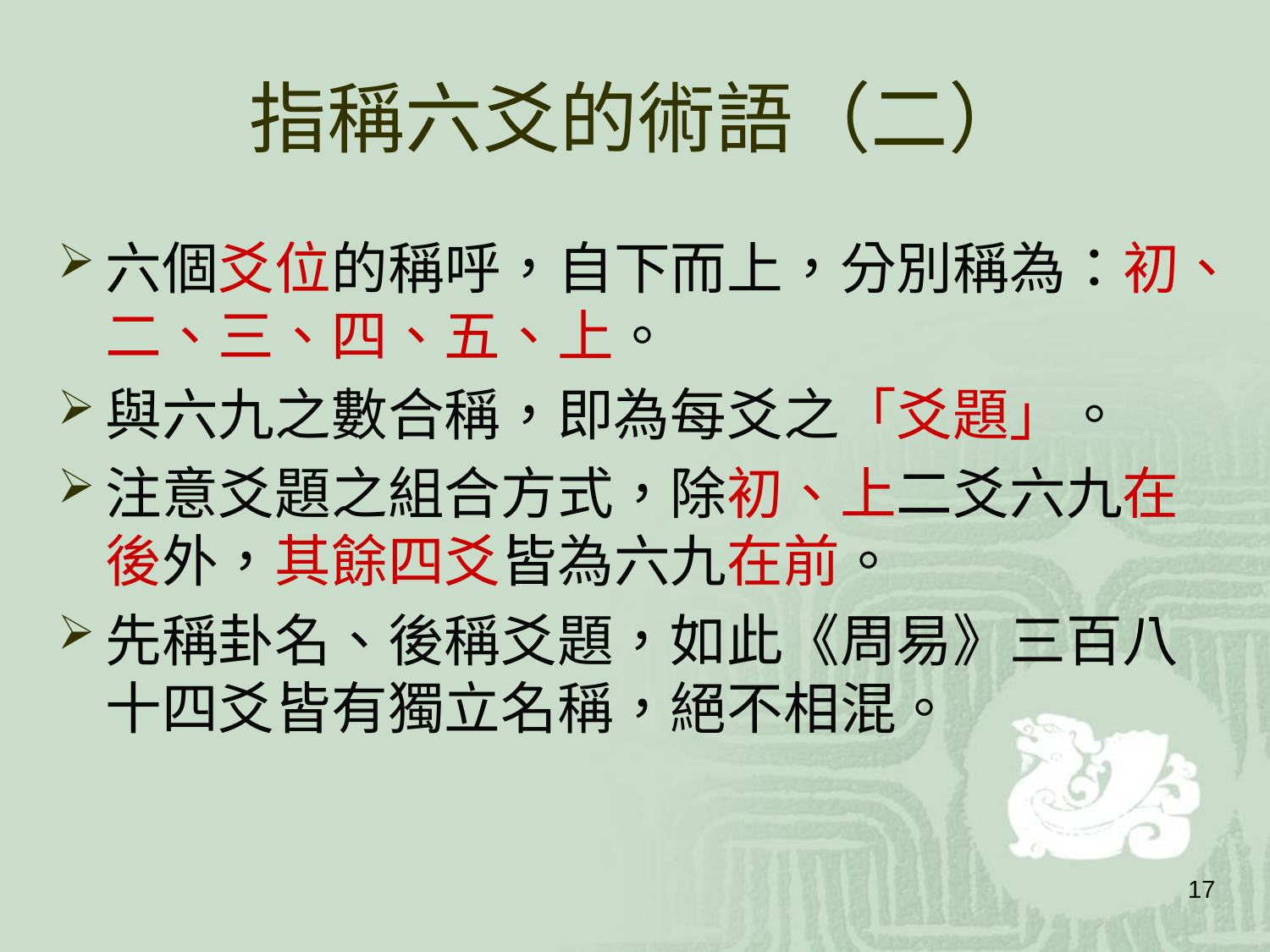

# 指稱六爻的術語（二）
六個爻位的稱呼，自下而上，分別稱為：初、二、三、四、五、上。
與六九之數合稱，即為每爻之「爻題」。
注意爻題之組合方式，除初、上二爻六九在後外，其餘四爻皆為六九在前。
先稱卦名、後稱爻題，如此《周易》三百八十四爻皆有獨立名稱，絕不相混。
17